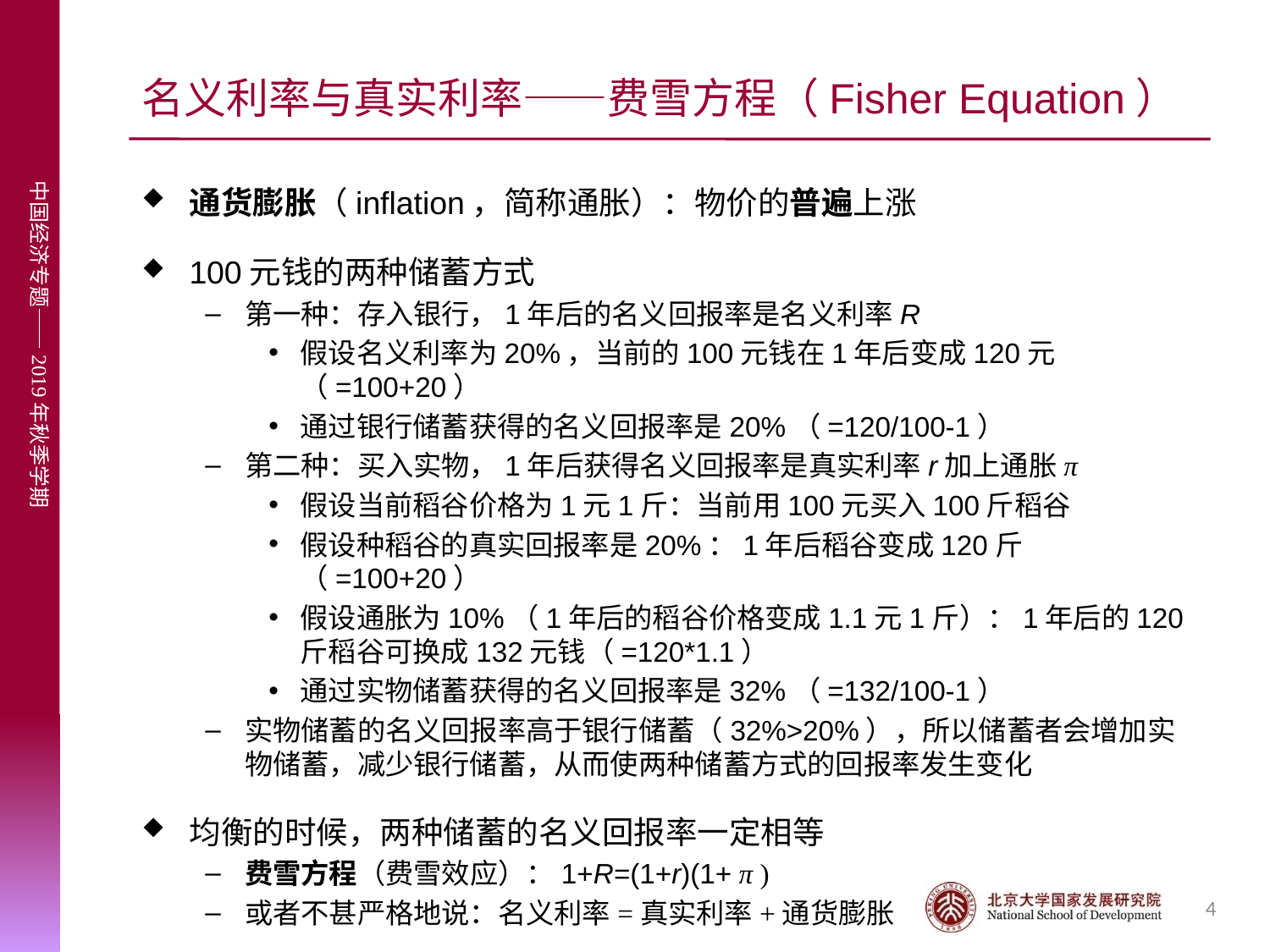

# 名义利率与真实利率——费雪方程（Fisher Equation）
通货膨胀（inflation，简称通胀）：物价的普遍上涨
100元钱的两种储蓄方式
第一种：存入银行，1年后的名义回报率是名义利率R
假设名义利率为20%，当前的100元钱在1年后变成120元（=100+20）
通过银行储蓄获得的名义回报率是20%（=120/100-1）
第二种：买入实物，1年后获得名义回报率是真实利率r加上通胀π
假设当前稻谷价格为1元1斤：当前用100元买入100斤稻谷
假设种稻谷的真实回报率是20%：1年后稻谷变成120斤（=100+20）
假设通胀为10%（1年后的稻谷价格变成1.1元1斤）：1年后的120斤稻谷可换成132元钱（=120*1.1）
通过实物储蓄获得的名义回报率是32%（=132/100-1）
实物储蓄的名义回报率高于银行储蓄（32%>20%），所以储蓄者会增加实物储蓄，减少银行储蓄，从而使两种储蓄方式的回报率发生变化
均衡的时候，两种储蓄的名义回报率一定相等
费雪方程（费雪效应）：1+R=(1+r)(1+ π )
或者不甚严格地说：名义利率=真实利率+通货膨胀
4